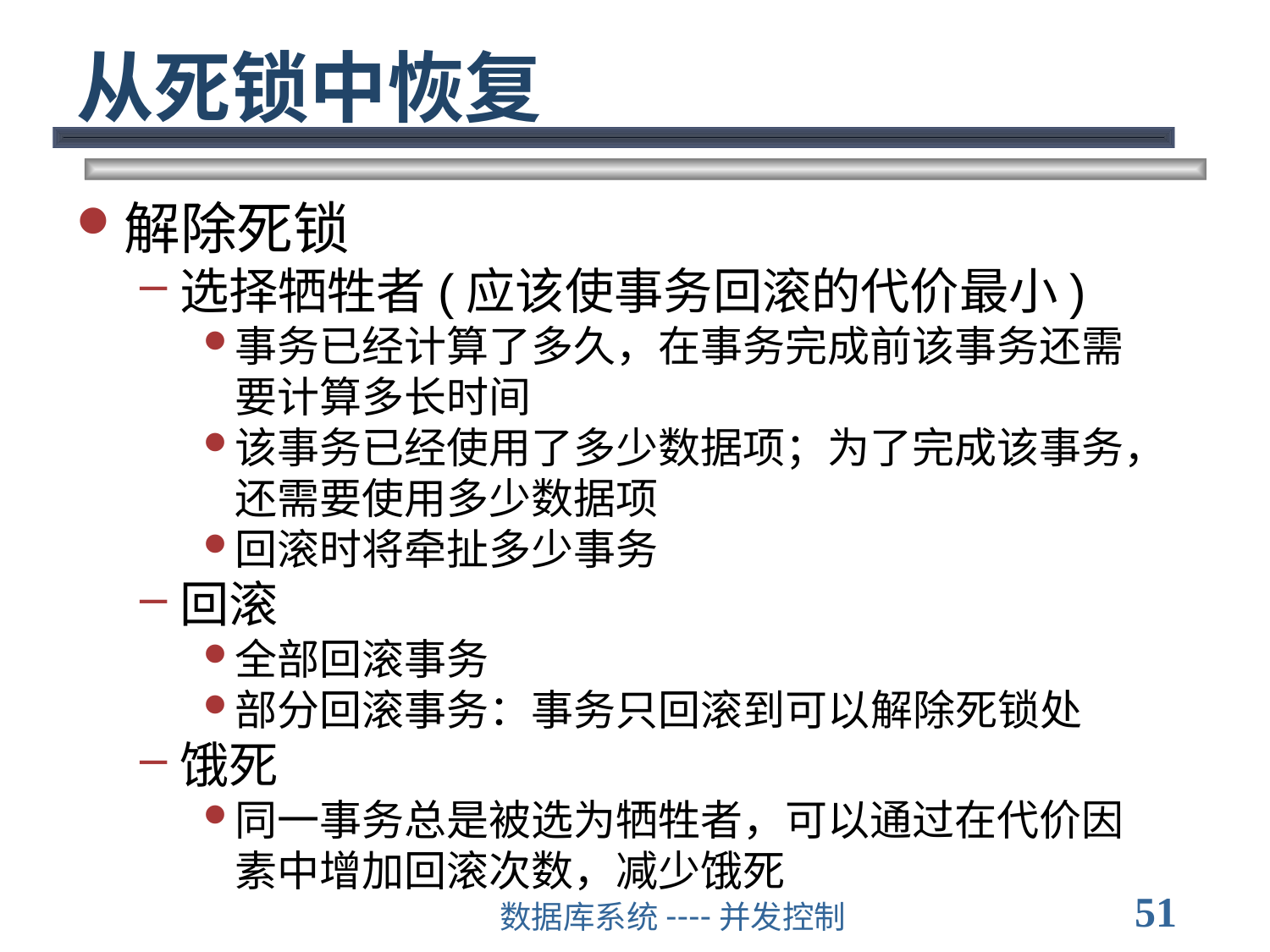

# 从死锁中恢复
解除死锁
选择牺牲者(应该使事务回滚的代价最小)
事务已经计算了多久，在事务完成前该事务还需要计算多长时间
该事务已经使用了多少数据项；为了完成该事务，还需要使用多少数据项
回滚时将牵扯多少事务
回滚
全部回滚事务
部分回滚事务：事务只回滚到可以解除死锁处
饿死
同一事务总是被选为牺牲者，可以通过在代价因素中增加回滚次数，减少饿死
51
数据库系统----并发控制